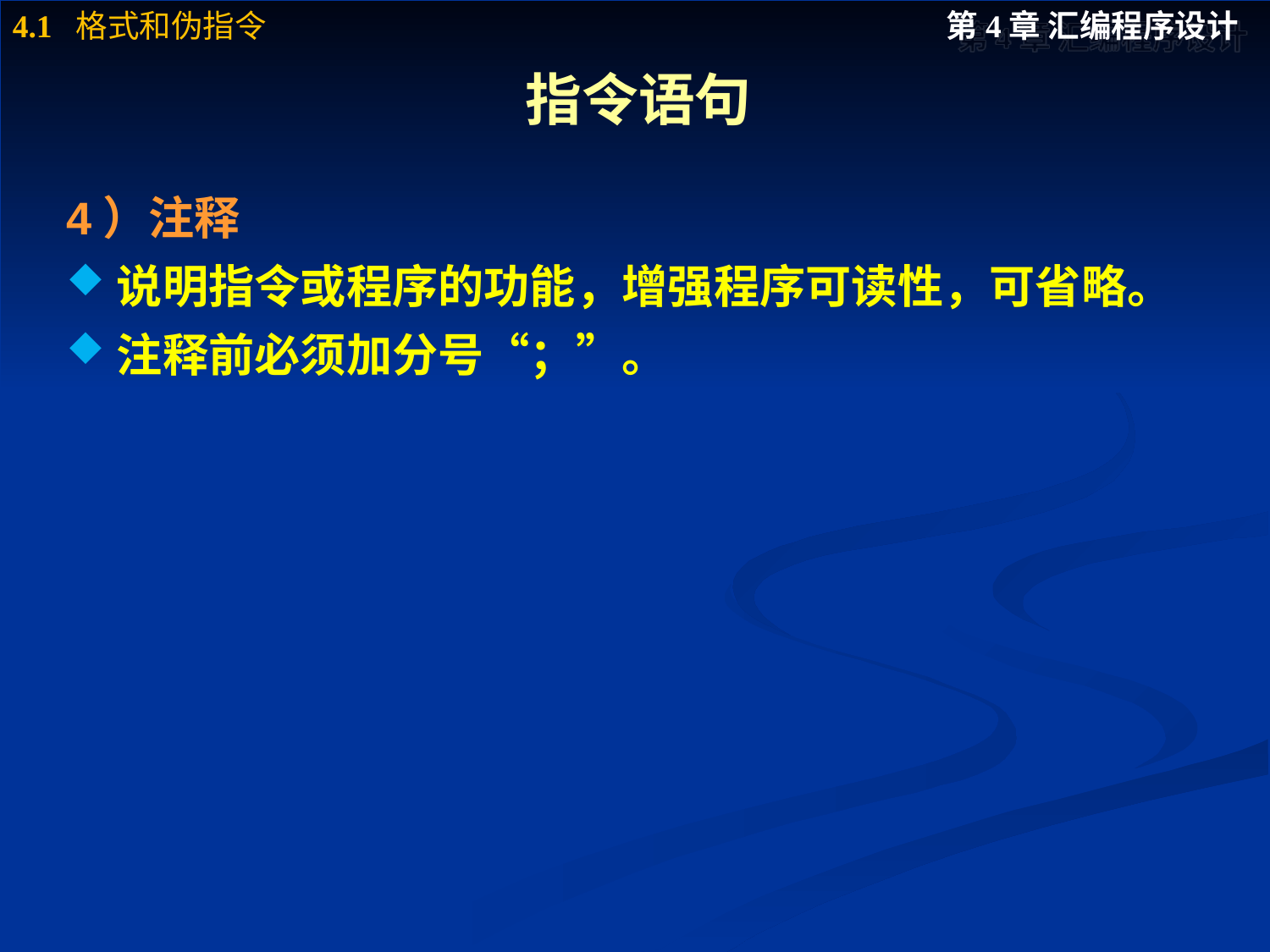

# 指令语句
4）注释
说明指令或程序的功能，增强程序可读性，可省略。
注释前必须加分号“；”。